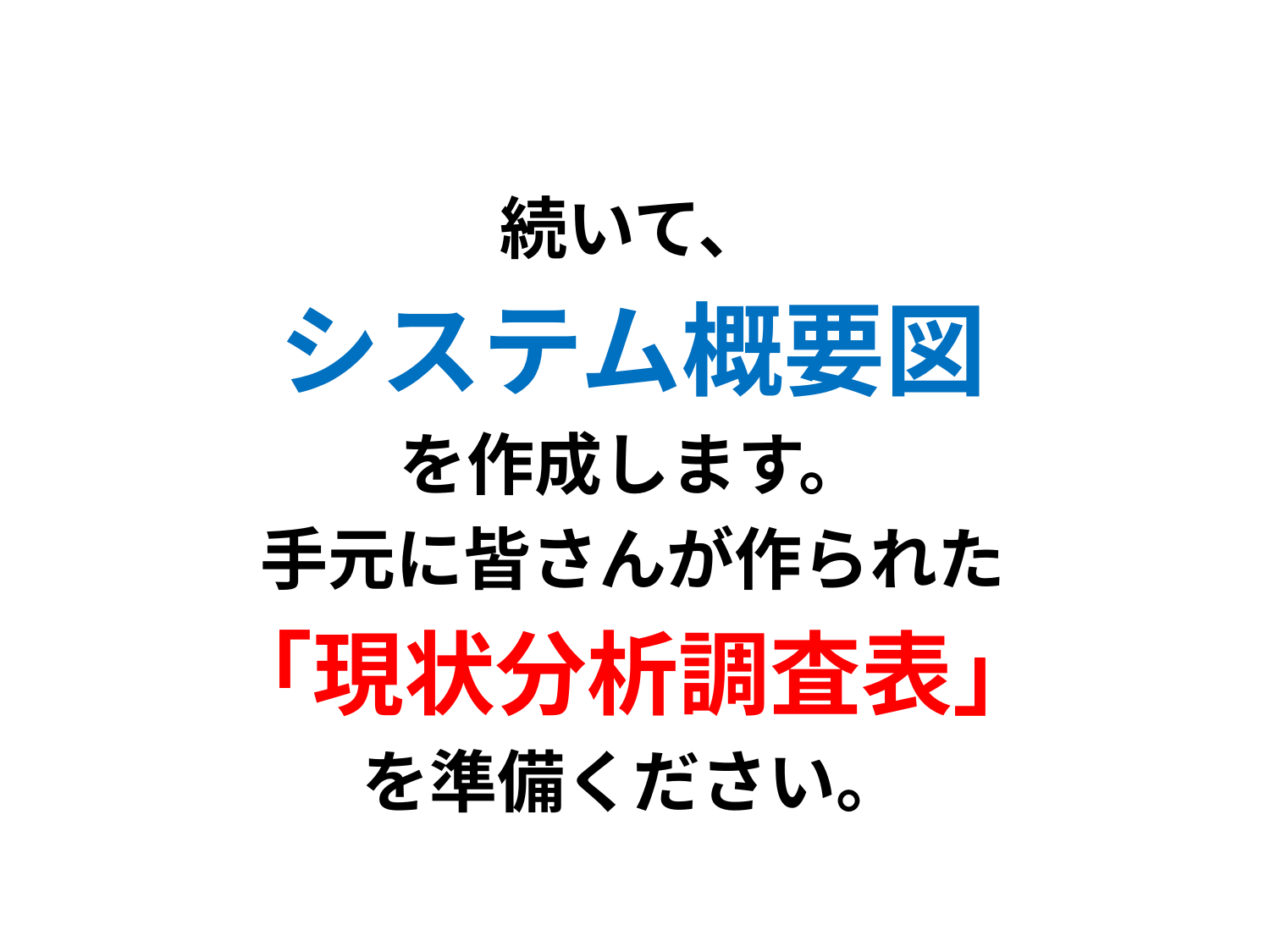

続いて、
システム概要図
を作成します。
手元に皆さんが作られた
「現状分析調査表」
を準備ください。